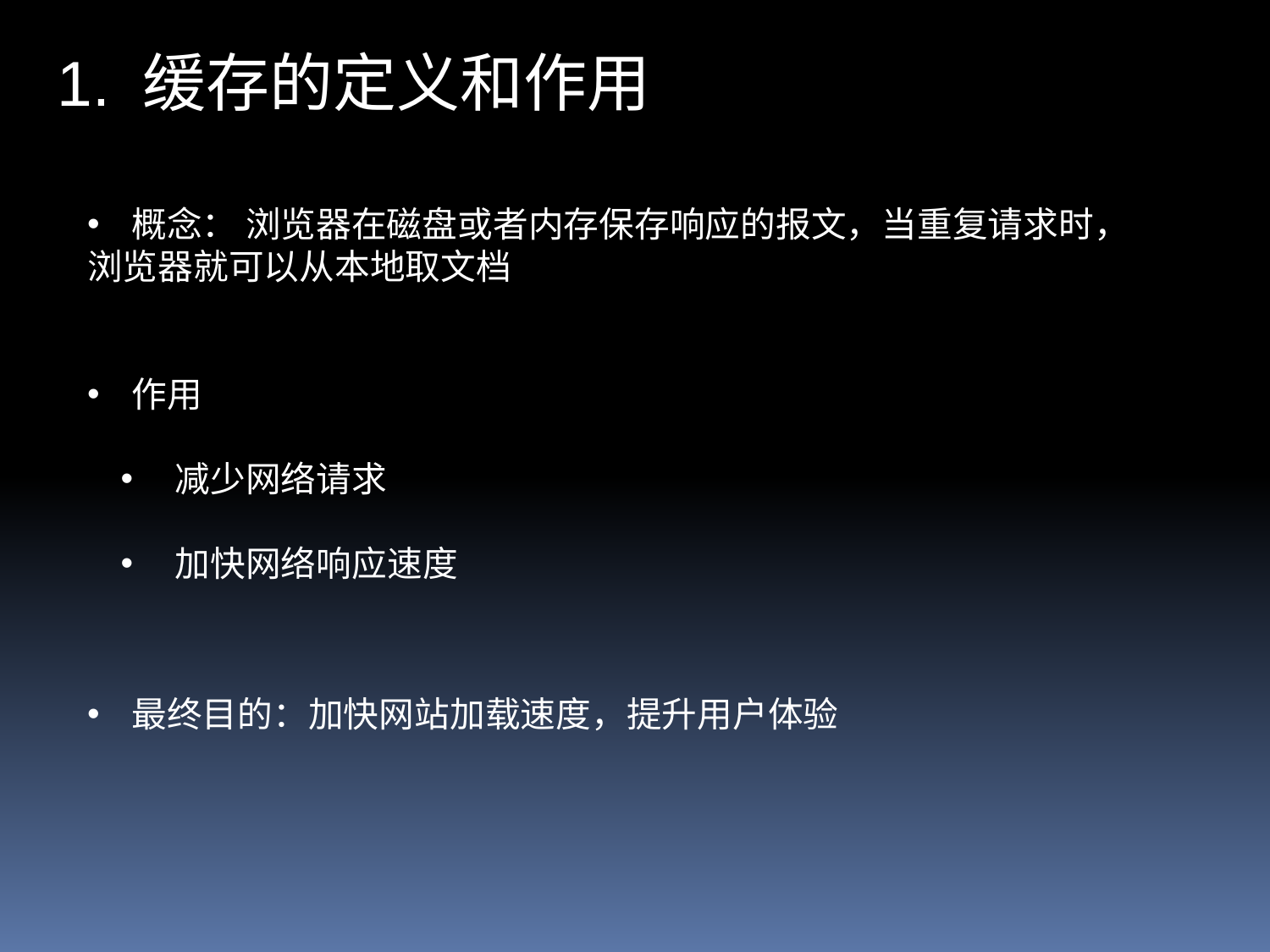

1. 缓存的定义和作用
   概念： 浏览器在磁盘或者内存保存响应的报文，当重复请求时，浏览器就可以从本地取文档
   作用

  减少网络请求

  加快网络响应速度

   最终目的：加快网站加载速度，提升用户体验